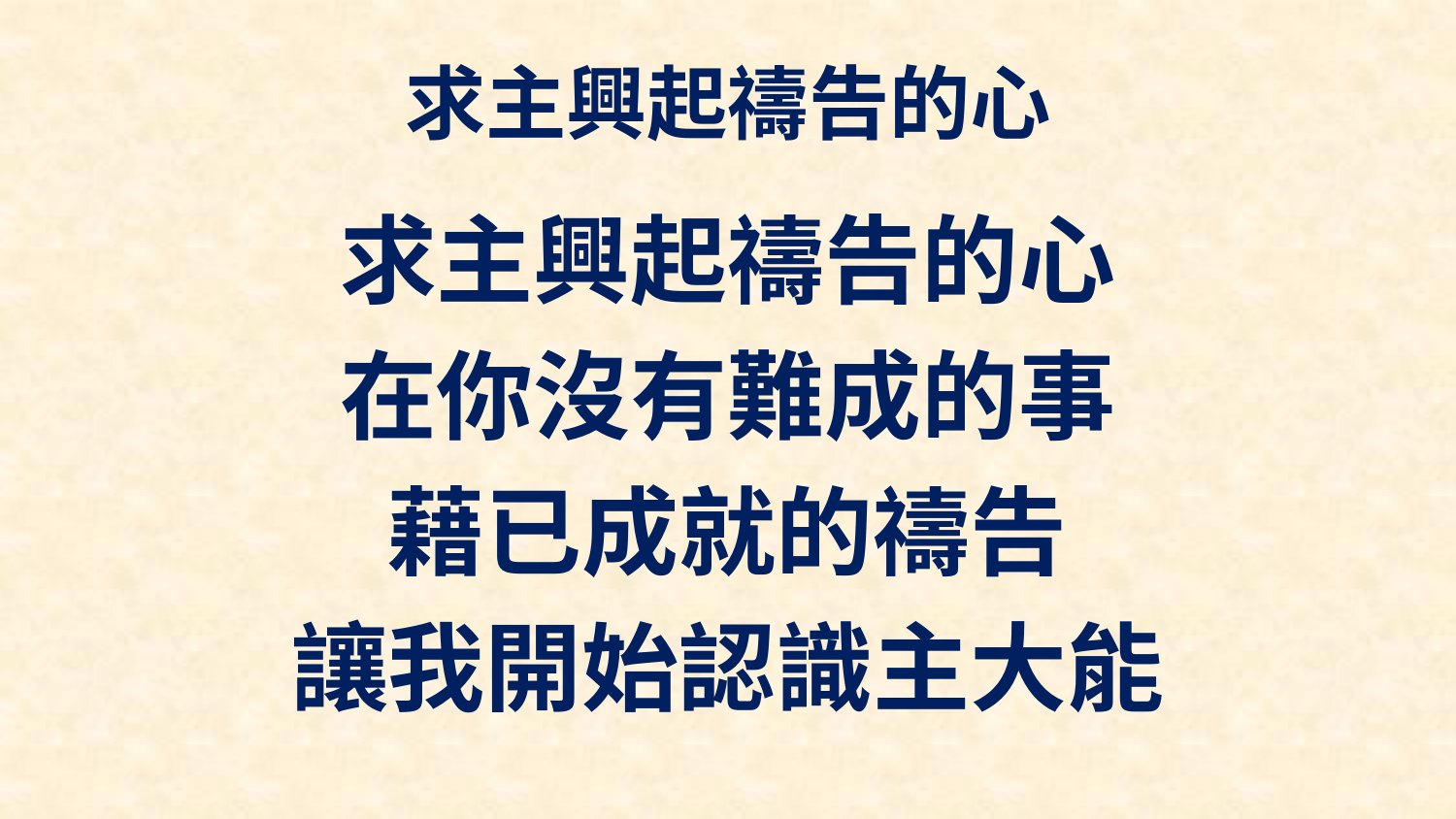

# 求主興起禱告的心
求主興起禱告的心
在你沒有難成的事
藉已成就的禱告
讓我開始認識主大能